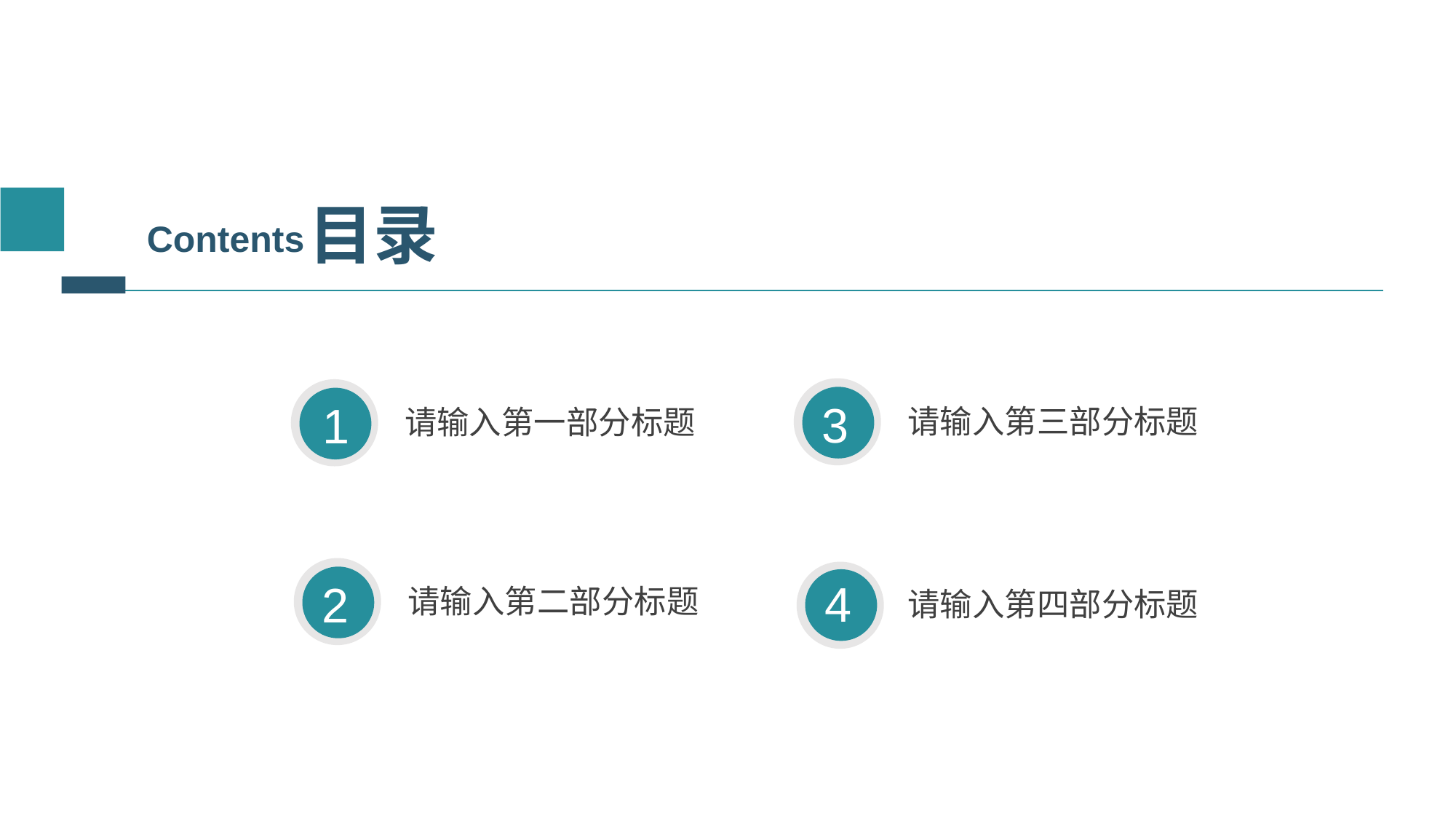

目录
Contents

3
1
请输入第三部分标题
请输入第一部分标题

4
2

请输入第二部分标题
请输入第四部分标题